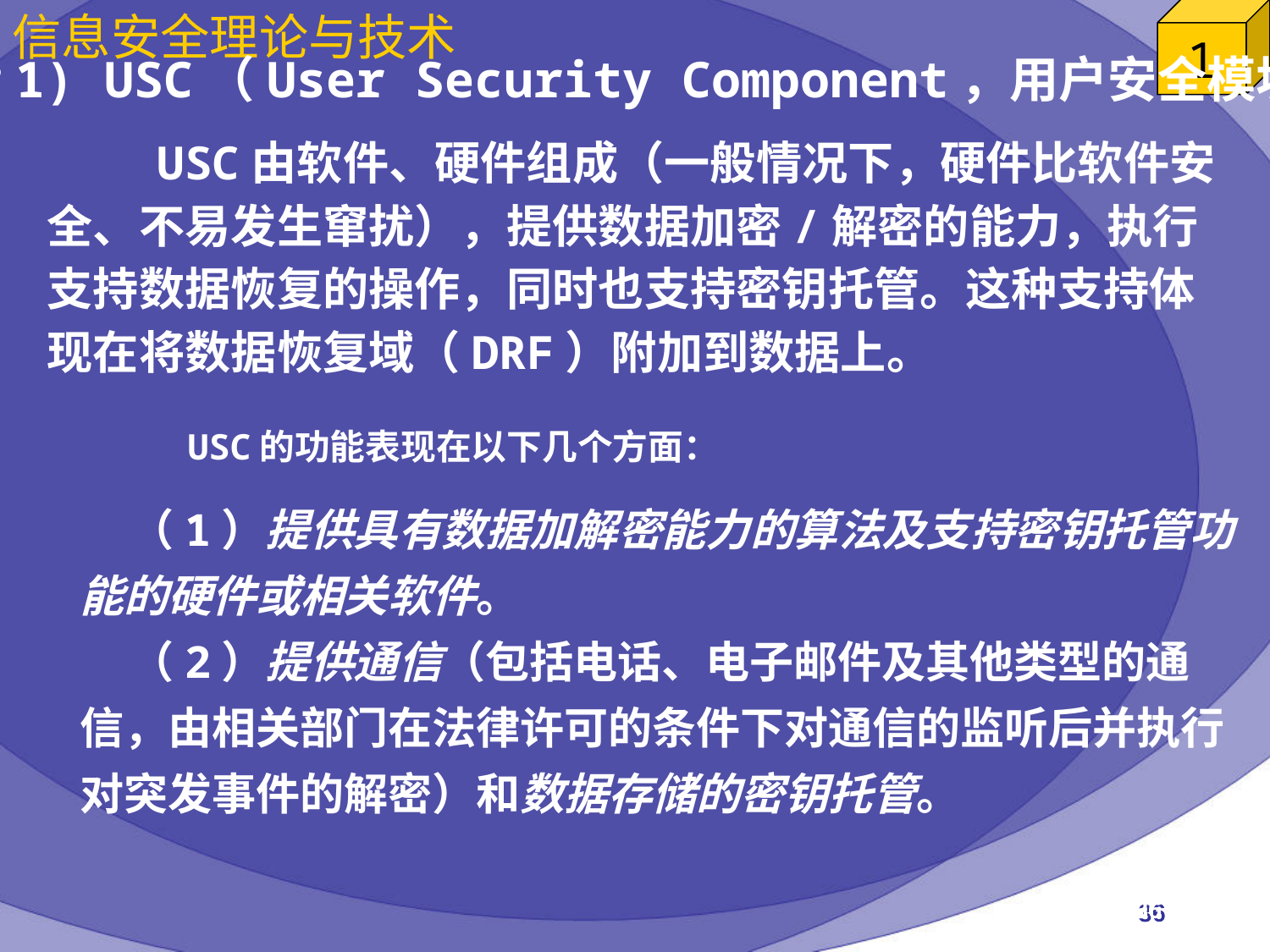

1) USC（User Security Component，用户安全模块）
    USC由软件、硬件组成（一般情况下，硬件比软件安全、不易发生窜扰），提供数据加密/解密的能力，执行支持数据恢复的操作，同时也支持密钥托管。这种支持体现在将数据恢复域（DRF）附加到数据上。
    USC的功能表现在以下几个方面：
    （1）提供具有数据加解密能力的算法及支持密钥托管功能的硬件或相关软件。
    （2）提供通信（包括电话、电子邮件及其他类型的通信，由相关部门在法律许可的条件下对通信的监听后并执行对突发事件的解密）和数据存储的密钥托管。
2023/4/25
36